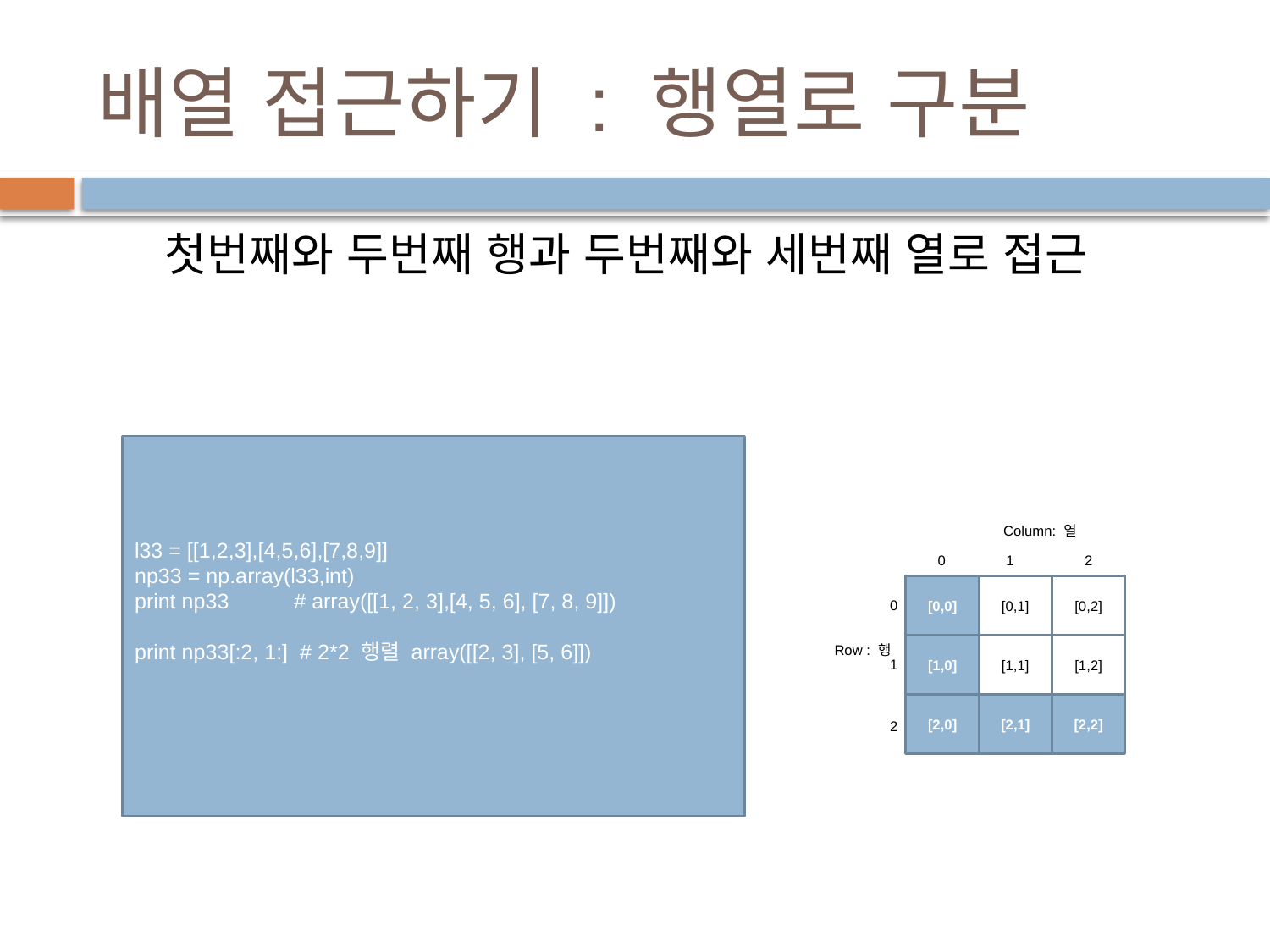

# 배열 접근하기 : 행열로 구분
 첫번째와 두번째 행과 두번째와 세번째 열로 접근
l33 = [[1,2,3],[4,5,6],[7,8,9]]
np33 = np.array(l33,int)
print np33           # array([[1, 2, 3],[4, 5, 6], [7, 8, 9]])

print np33[:2, 1:]  # 2*2 행렬 array([[2, 3], [5, 6]])

Column: 열
0
1
2
[0,0]
[0,1]
[0,2]
[1,0]
[1,1]
[1,2]
[2,0]
[2,1]
[2,2]
0
Row : 행
1
2